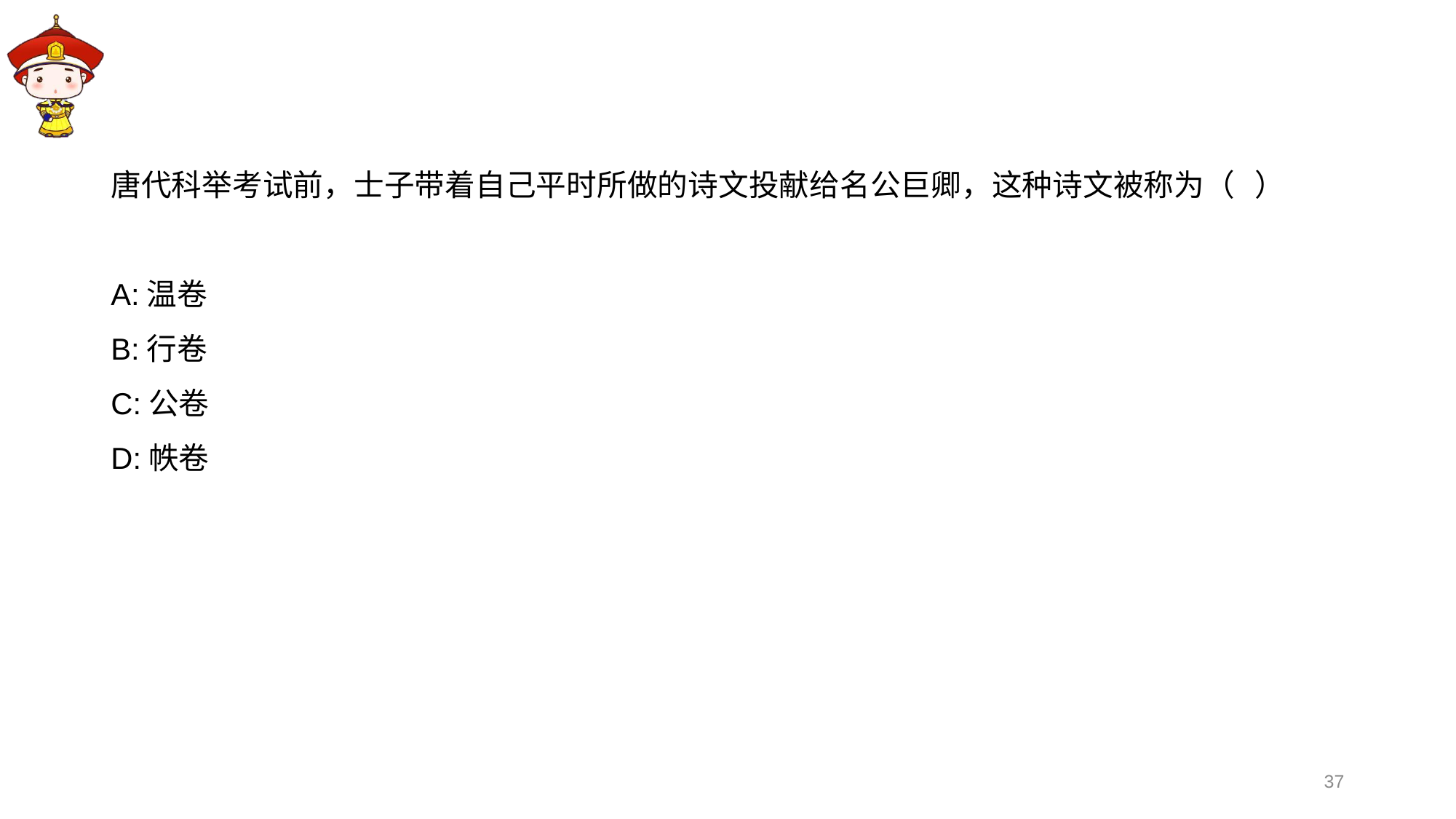

#
唐代科举考试前，士子带着自己平时所做的诗文投献给名公巨卿，这种诗文被称为（   ）

A:温卷
B:行卷
C:公卷
D:帙卷

37